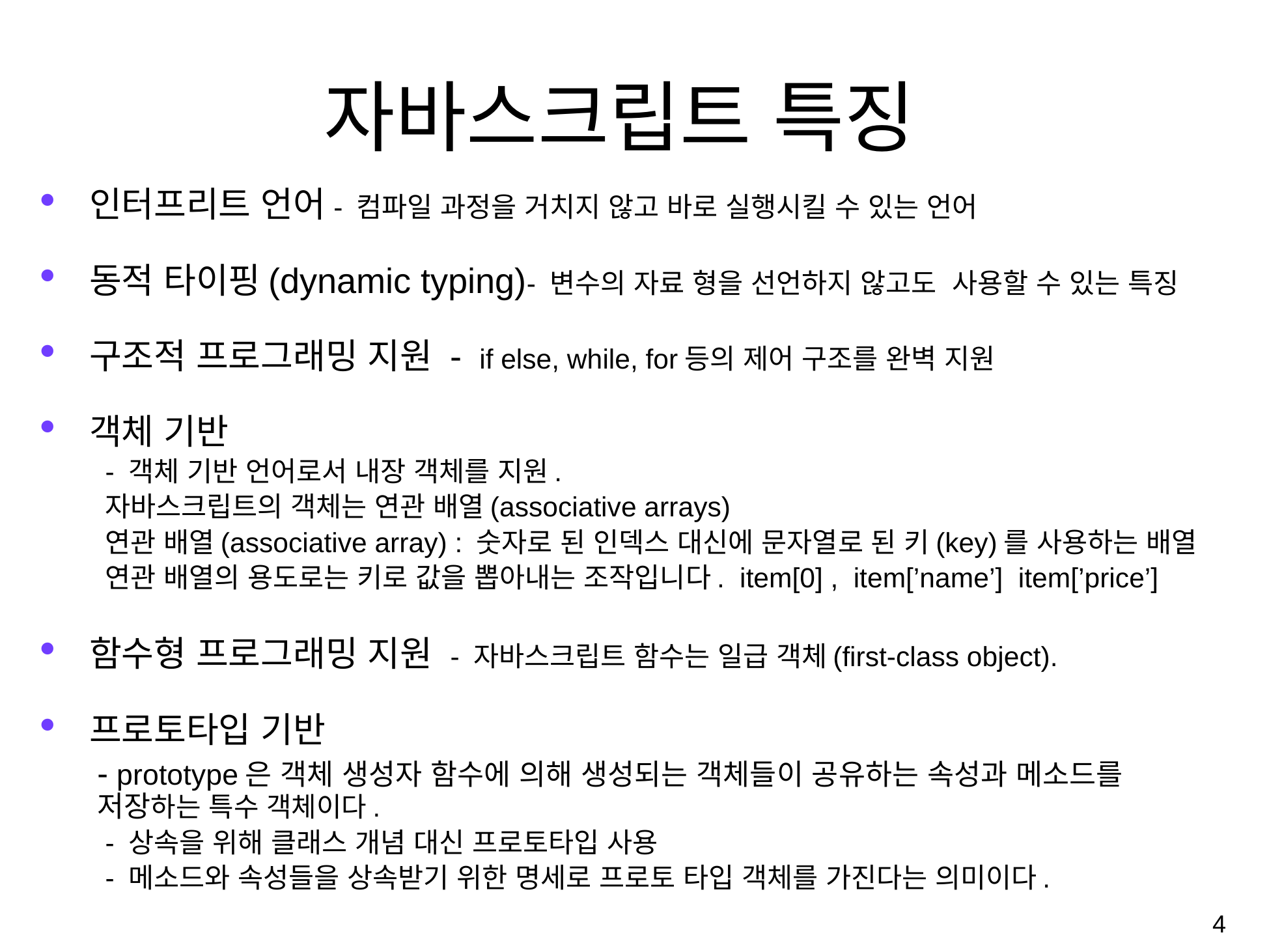

# 자바스크립트 특징
인터프리트 언어- 컴파일 과정을 거치지 않고 바로 실행시킬 수 있는 언어

동적 타이핑(dynamic typing)- 변수의 자료 형을 선언하지 않고도  사용할 수 있는 특징

구조적 프로그래밍 지원 -  if else, while, for등의 제어 구조를 완벽 지원

객체 기반
- 객체 기반 언어로서 내장 객체를 지원.
자바스크립트의 객체는 연관 배열(associative arrays)
연관 배열(associative array) : 숫자로 된 인덱스 대신에 문자열로 된 키(key)를 사용하는 배열
연관 배열의 용도로는 키로 값을 뽑아내는 조작입니다.  item[0] ,  item[’name’]  item[’price’]

함수형 프로그래밍 지원 - 자바스크립트 함수는 일급 객체(first-class object).

프로토타입 기반
- prototype은 객체 생성자 함수에 의해 생성되는 객체들이 공유하는 속성과 메소드를    저장하는 특수 객체이다.
- 상속을 위해 클래스 개념 대신 프로토타입 사용
- 메소드와 속성들을 상속받기 위한 명세로 프로토 타입 객체를 가진다는 의미이다.
4